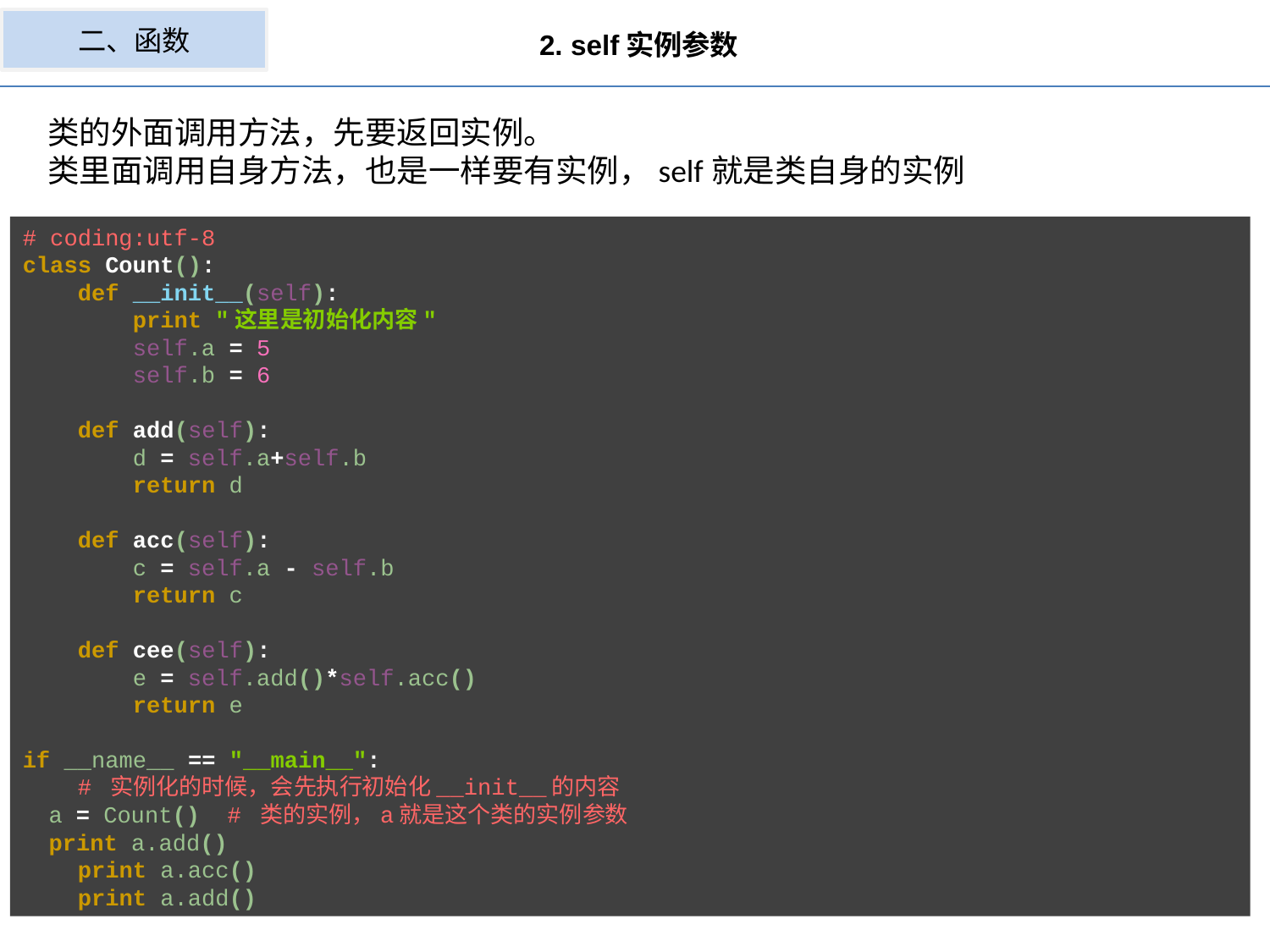

二、函数
2. self实例参数
类的外面调用方法，先要返回实例。
类里面调用自身方法，也是一样要有实例，self就是类自身的实例
# coding:utf-8 class Count(): def __init__(self): print "这里是初始化内容" self.a = 5 self.b = 6 def add(self): d = self.a+self.b return d def acc(self): c = self.a - self.b return c def cee(self): e = self.add()*self.acc() return e if __name__ == "__main__": # 实例化的时候，会先执行初始化__init__的内容 a = Count()  # 类的实例，a就是这个类的实例参数 print a.add() print a.acc() print a.add()